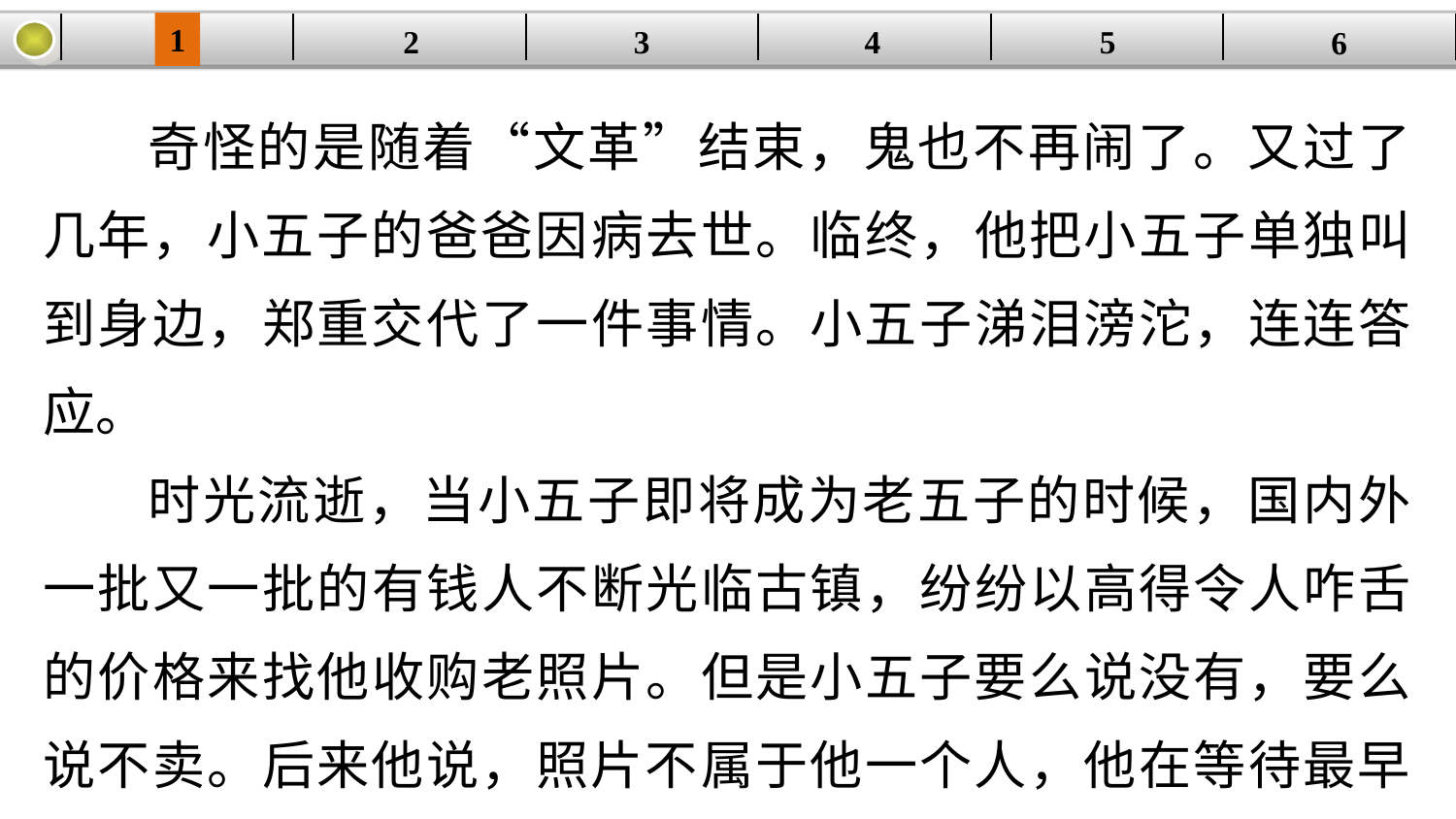

1
|  |  |  |  |  |  |
| --- | --- | --- | --- | --- | --- |
2
3
4
5
6

奇怪的是随着“文革”结束，鬼也不再闹了。又过了几年，小五子的爸爸因病去世。临终，他把小五子单独叫到身边，郑重交代了一件事情。小五子涕泪滂沱，连连答应。
时光流逝，当小五子即将成为老五子的时候，国内外一批又一批的有钱人不断光临古镇，纷纷以高得令人咋舌的价格来找他收购老照片。但是小五子要么说没有，要么说不卖。后来他说，照片不属于他一个人，他在等待最早一批老照片主人的后代到古镇来。